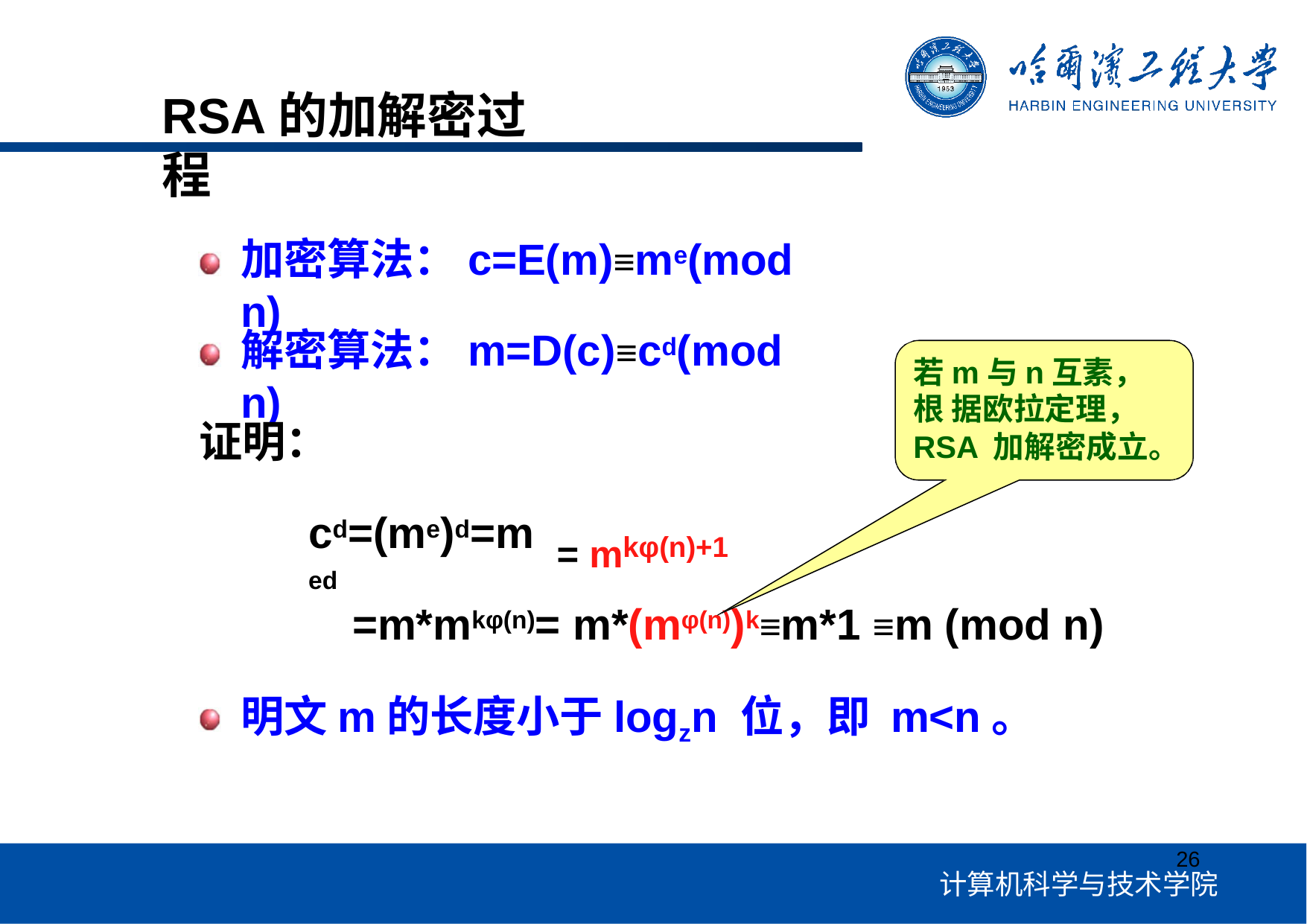

# RSA的加解密过程
加密算法：c=E(m)≡me(mod n)

解密算法：m=D(c)≡cd(mod n)

若m与n互素，根 据欧拉定理，RSA 加解密成立。
证明：
= mkφ(n)+1
cd=(me)d=med
=m*mkφ(n)= m*(mφ(n))k≡m*1 ≡m (mod n)

明文m的长度小于logzn 位，即 m<n。

26